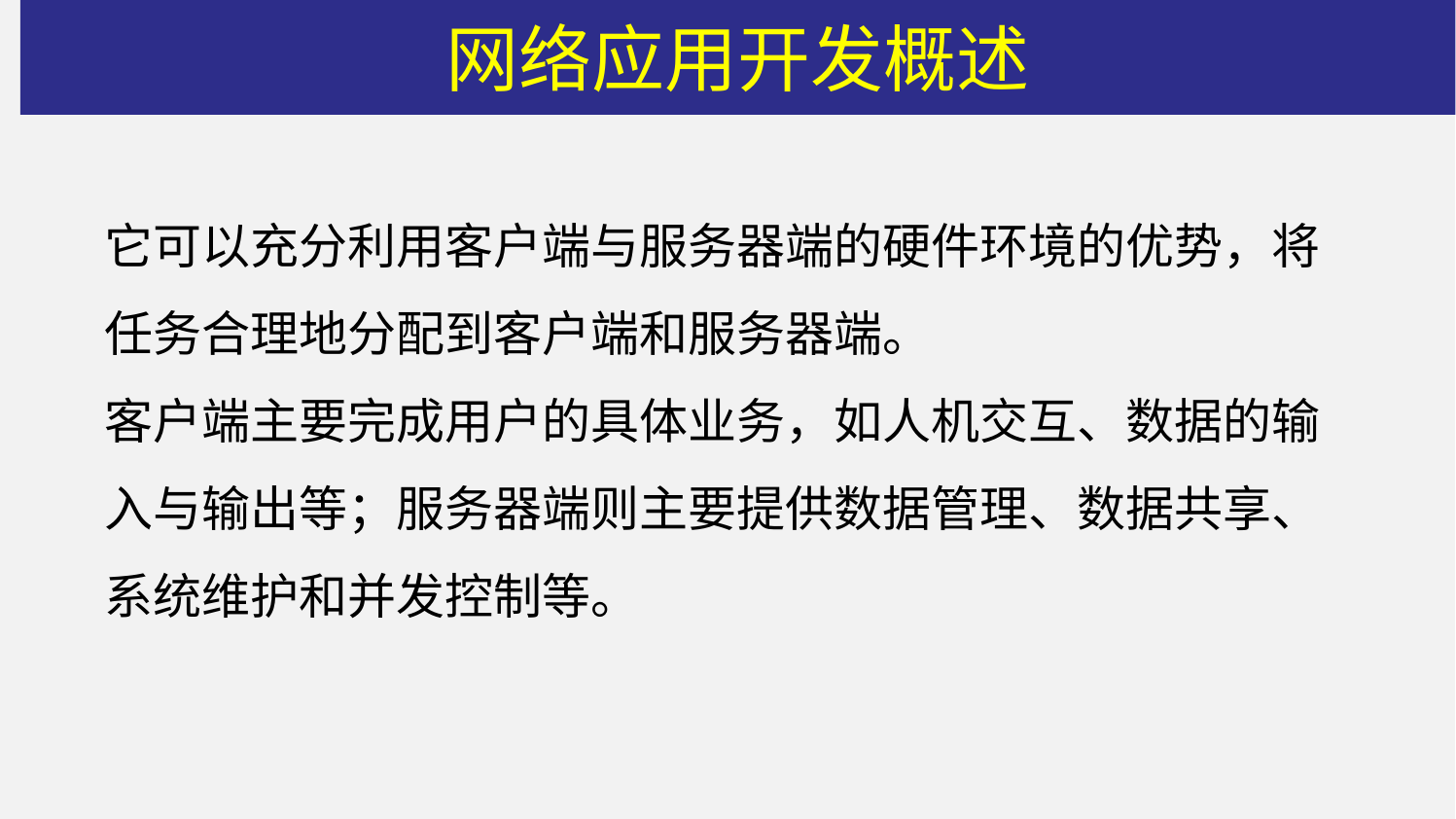

# 网络应用开发概述
它可以充分利用客户端与服务器端的硬件环境的优势，将任务合理地分配到客户端和服务器端。
客户端主要完成用户的具体业务，如人机交互、数据的输入与输出等；服务器端则主要提供数据管理、数据共享、系统维护和并发控制等。